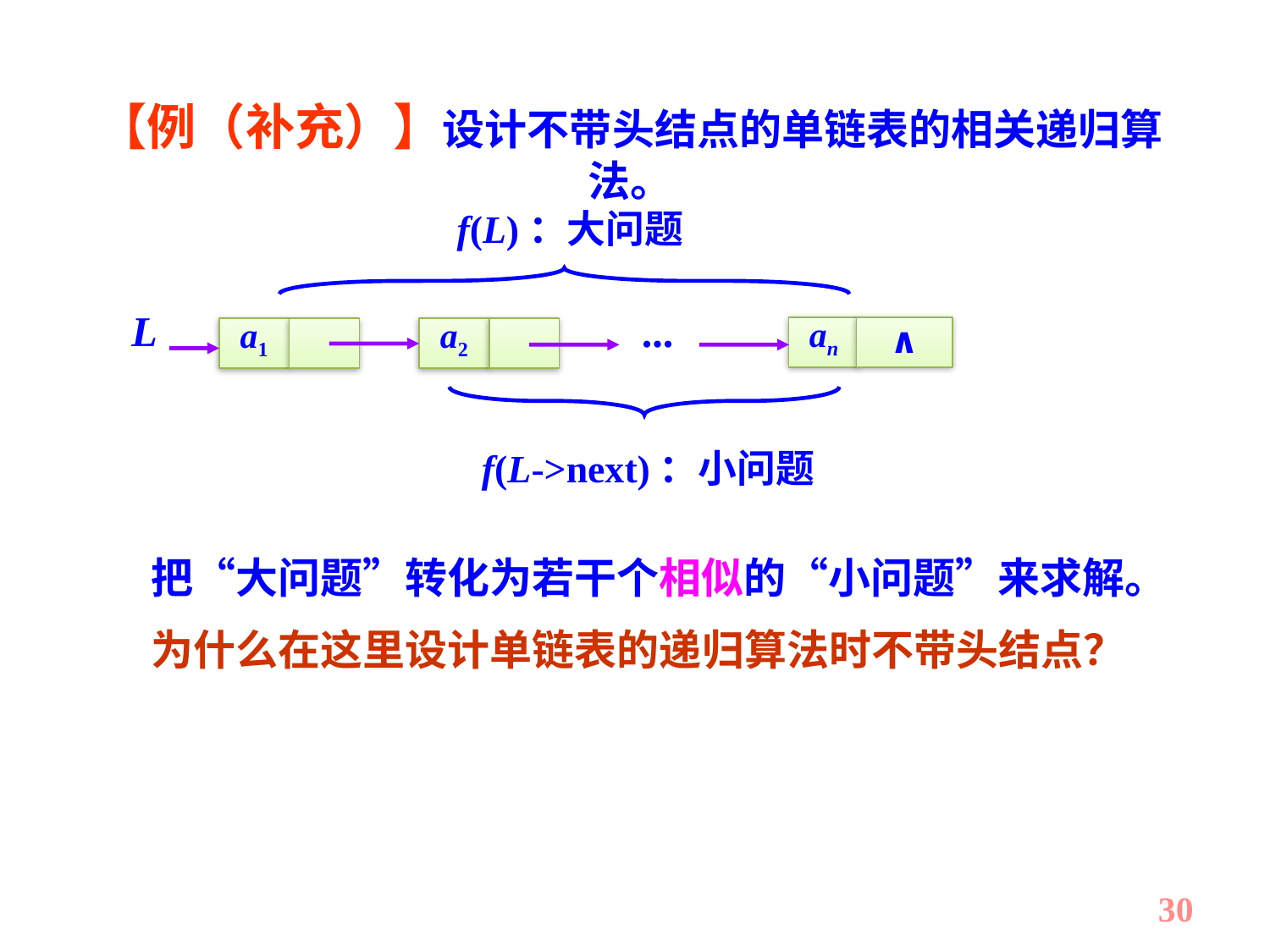

【例（补充）】设计不带头结点的单链表的相关递归算法。

f(L)：大问题
L
...
an
∧
a1

a2

f(L->next)：小问题
把“大问题”转化为若干个相似的“小问题”来求解。
为什么在这里设计单链表的递归算法时不带头结点？
30